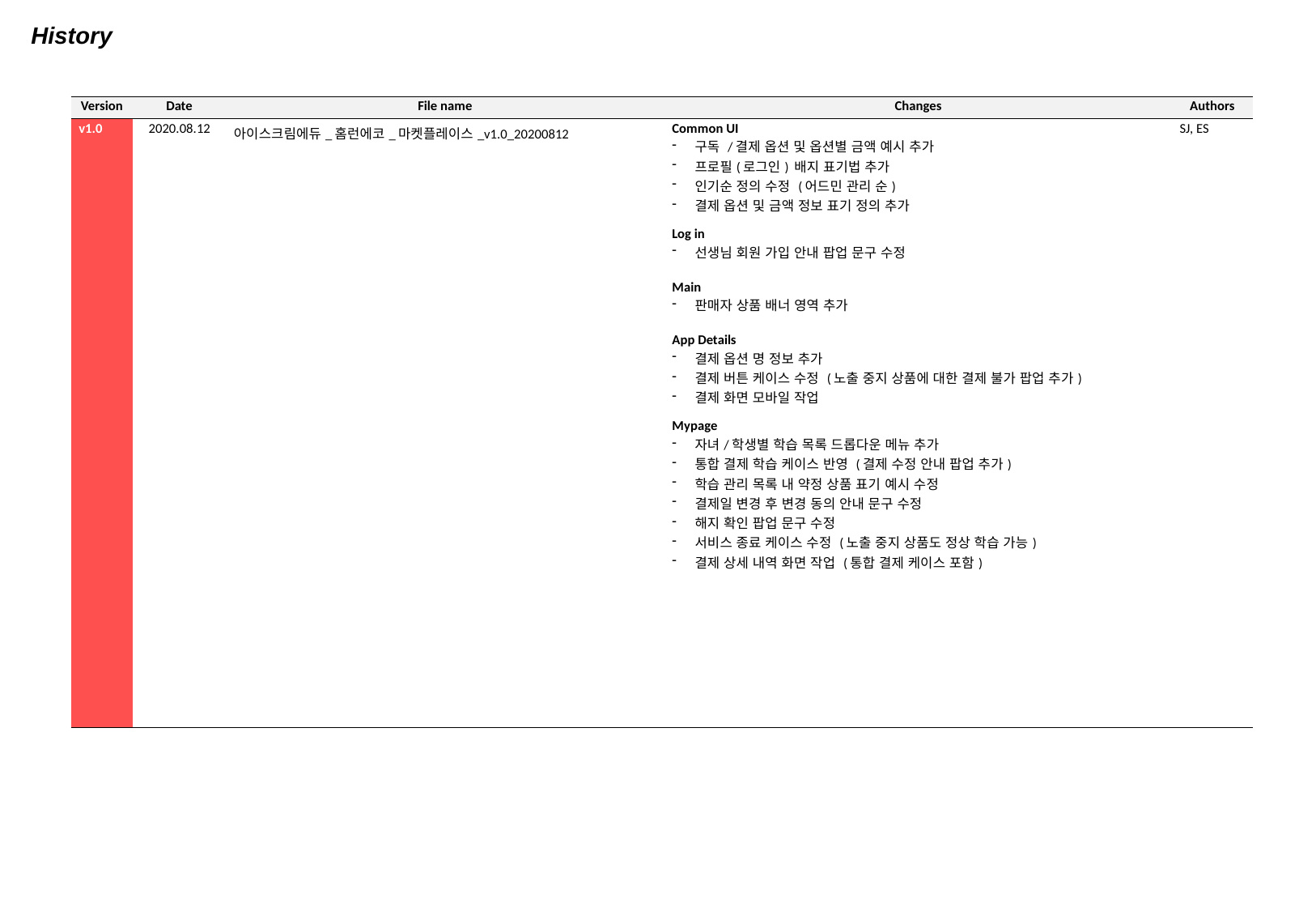

History
| Version | Date | File name | Changes | Authors |
| --- | --- | --- | --- | --- |
| v1.0 | 2020.08.12 | 아이스크림에듀\_홈런에코\_마켓플레이스\_v1.0\_20200812 | Common UI 구독 /결제 옵션 및 옵션별 금액 예시 추가 프로필(로그인) 배지 표기법 추가 인기순 정의 수정 (어드민 관리 순) 결제 옵션 및 금액 정보 표기 정의 추가 Log in 선생님 회원 가입 안내 팝업 문구 수정 Main 판매자 상품 배너 영역 추가 App Details 결제 옵션 명 정보 추가 결제 버튼 케이스 수정 (노출 중지 상품에 대한 결제 불가 팝업 추가) 결제 화면 모바일 작업 Mypage 자녀/학생별 학습 목록 드롭다운 메뉴 추가 통합 결제 학습 케이스 반영 (결제 수정 안내 팝업 추가) 학습 관리 목록 내 약정 상품 표기 예시 수정 결제일 변경 후 변경 동의 안내 문구 수정 해지 확인 팝업 문구 수정 서비스 종료 케이스 수정 (노출 중지 상품도 정상 학습 가능) 결제 상세 내역 화면 작업 (통합 결제 케이스 포함) | SJ, ES |